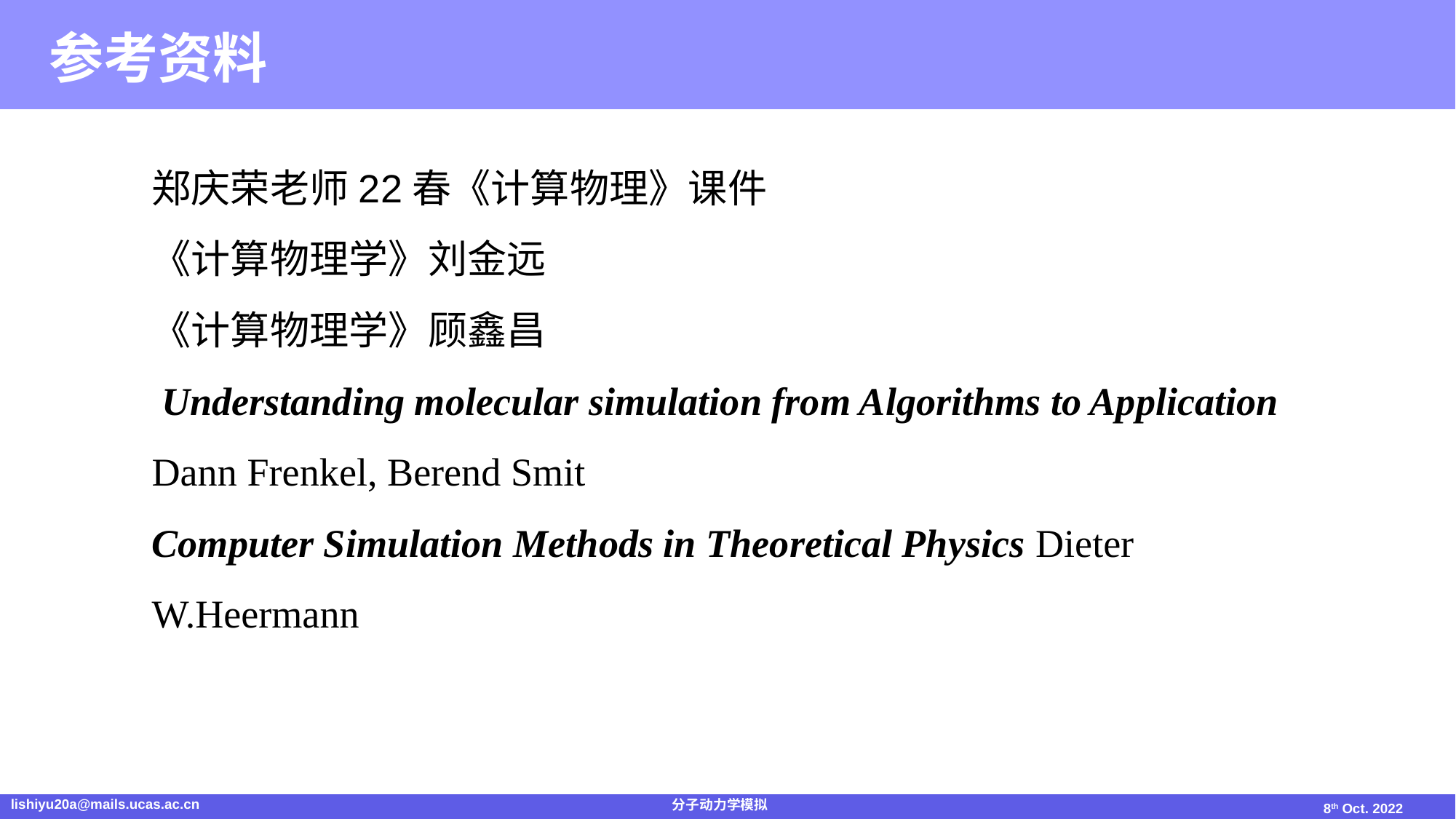

参考资料
郑庆荣老师22春《计算物理》课件
《计算物理学》刘金远
《计算物理学》顾鑫昌
 Understanding molecular simulation from Algorithms to Application  Dann Frenkel, Berend Smit
Computer Simulation Methods in Theoretical Physics Dieter W.Heermann

lishiyu20a@mails.ucas.ac.cn
分子动力学模拟

8th Oct. 2022